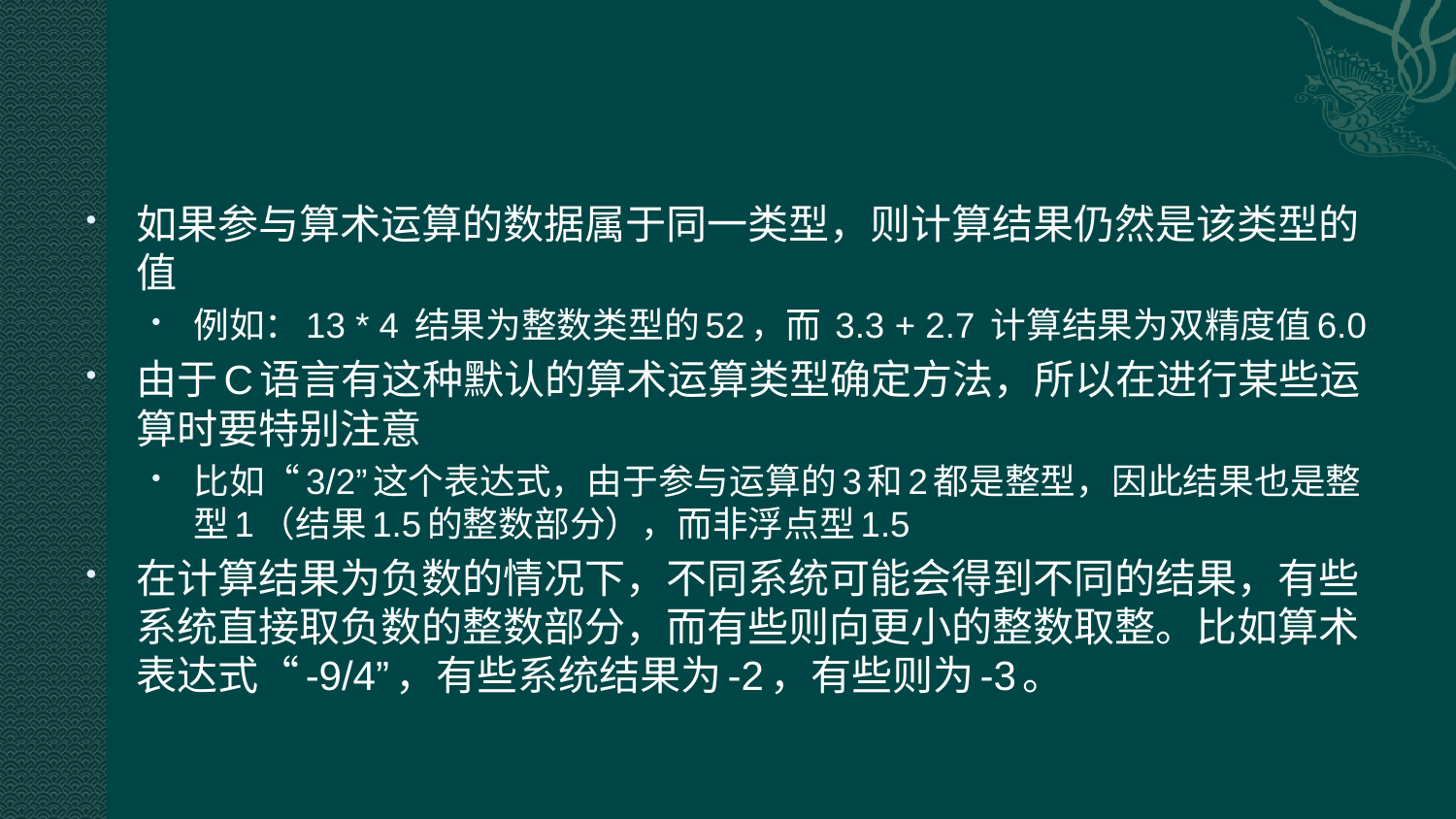

#
如果参与算术运算的数据属于同一类型，则计算结果仍然是该类型的值
例如：13 * 4 结果为整数类型的52，而 3.3 + 2.7 计算结果为双精度值6.0
由于C语言有这种默认的算术运算类型确定方法，所以在进行某些运算时要特别注意
比如“3/2”这个表达式，由于参与运算的3和2都是整型，因此结果也是整型1（结果1.5的整数部分），而非浮点型1.5
在计算结果为负数的情况下，不同系统可能会得到不同的结果，有些系统直接取负数的整数部分，而有些则向更小的整数取整。比如算术表达式“-9/4”，有些系统结果为-2，有些则为-3。